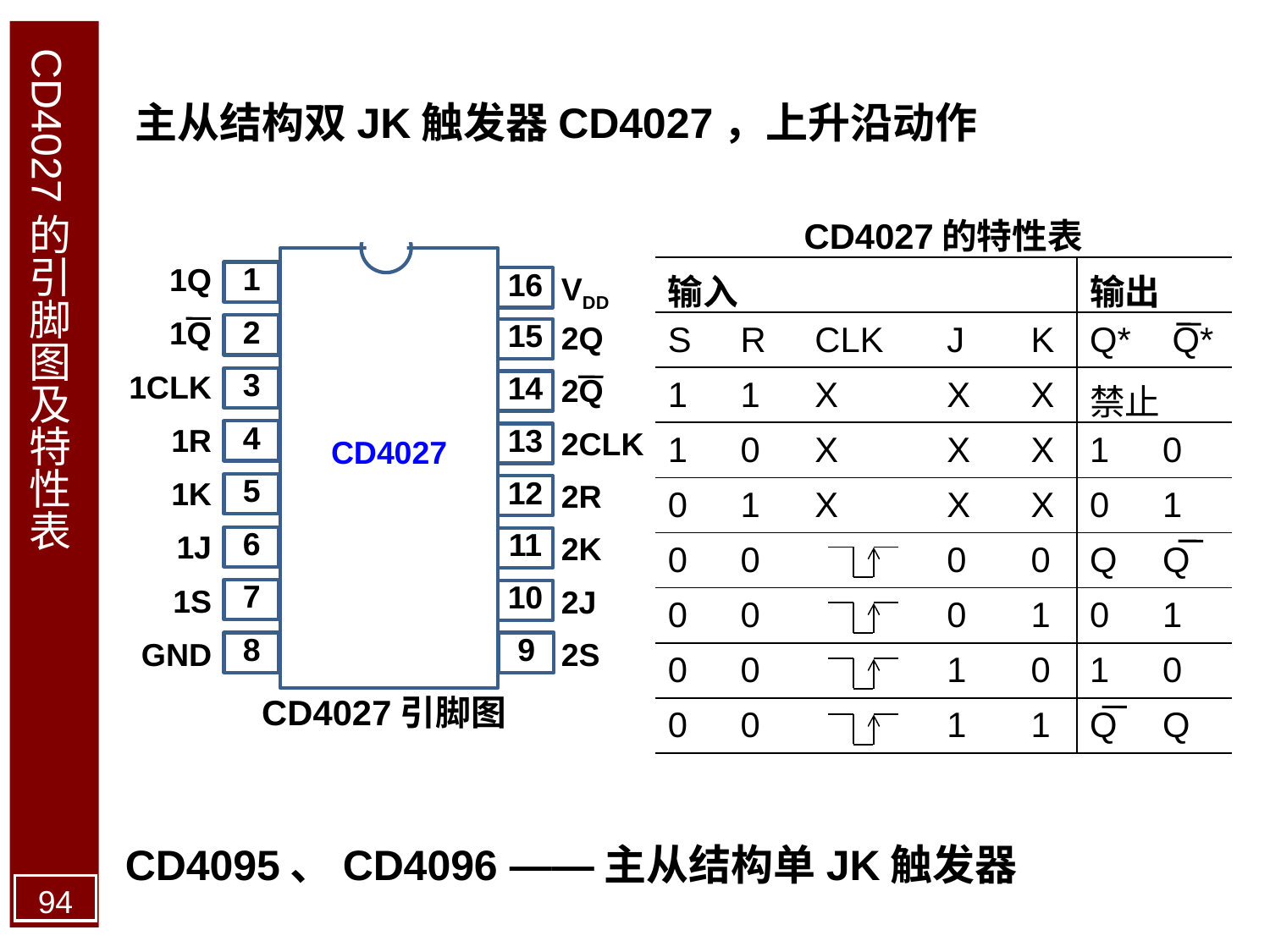

# CD4027的引脚图及特性表
主从结构双JK触发器CD4027，上升沿动作
| CD4027的特性表 |  |  |  |  |  |  |
| --- | --- | --- | --- | --- | --- | --- |
| 输入 |  |  |  |  | 输出 |  |
| S | R | CLK | J | K | Q\* | Q\* |
| 1 | 1 | X | X | X | 禁止 |  |
| 1 | 0 | X | X | X | 1 | 0 |
| 0 | 1 | X | X | X | 0 | 1 |
| 0 | 0 |  | 0 | 0 | Q | Q |
| 0 | 0 |  | 0 | 1 | 0 | 1 |
| 0 | 0 |  | 1 | 0 | 1 | 0 |
| 0 | 0 |  | 1 | 1 | Q | Q |

1

1Q
16

VDD
2

1Q
15

2Q

3

1CLK
14

2Q

4

1R
13

2CLK
CD4027
5

12

1K
2R
6

11

1J
2K
7

10

1S
2J
8

9

GND
2S

CD4027引脚图

CD4095、CD4096 ——主从结构单JK触发器
94